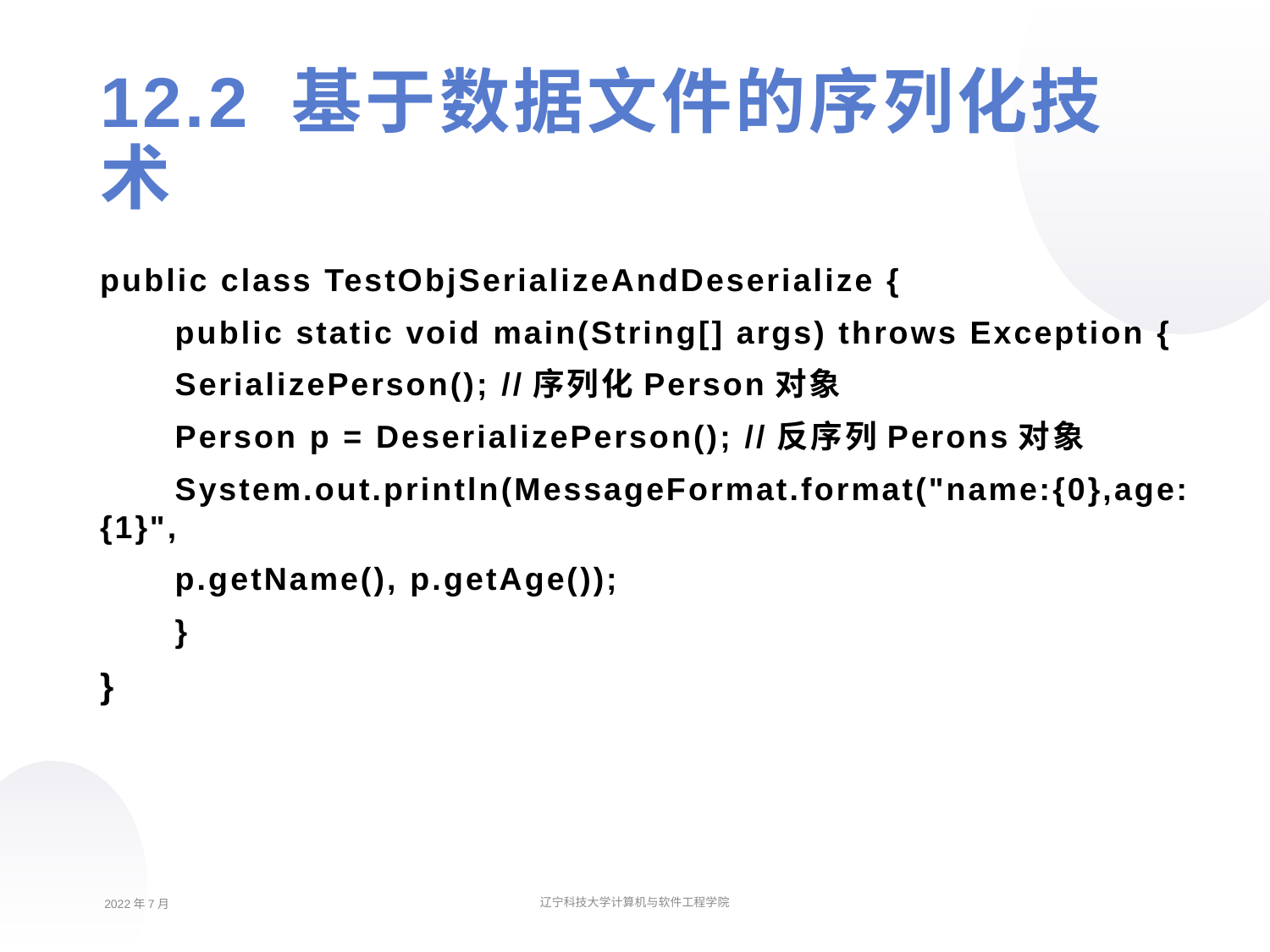

12.2 基于数据文件的序列化技术
public class TestObjSerializeAndDeserialize {
 public static void main(String[] args) throws Exception {
 SerializePerson(); //序列化Person对象
 Person p = DeserializePerson(); //反序列Perons对象
 System.out.println(MessageFormat.format("name:{0},age:{1}",
 p.getName(), p.getAge());
 }
}

2022年7月
辽宁科技大学计算机与软件工程学院
20